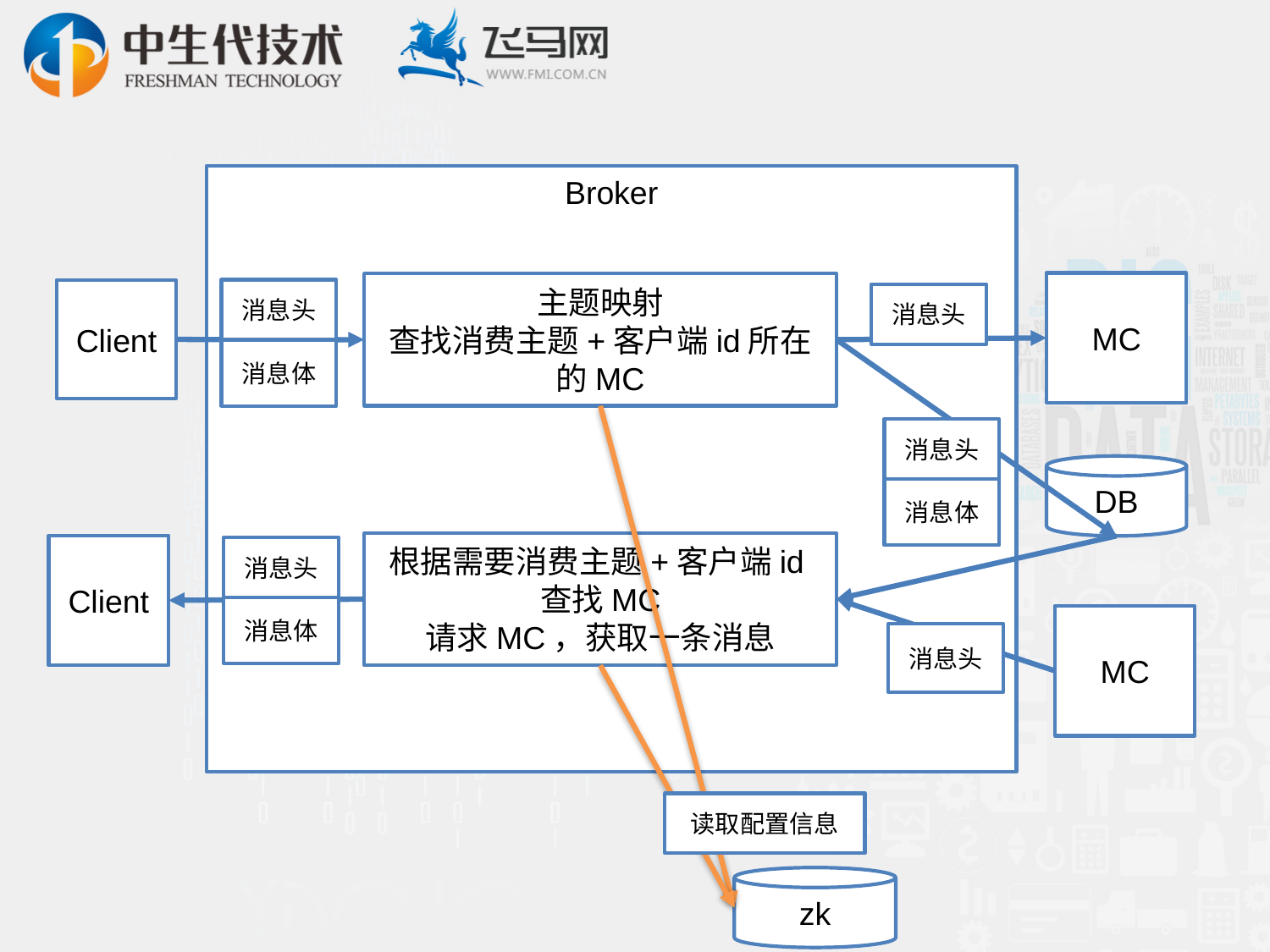

Broker
MC
主题映射
查找消费主题+客户端id所在的MC
消息头
消息体
Client
消息头
消息头
消息体
DB
根据需要消费主题+客户端id查找MC
请求MC，获取一条消息
Client
消息头
消息体
MC
消息头
读取配置信息
zk